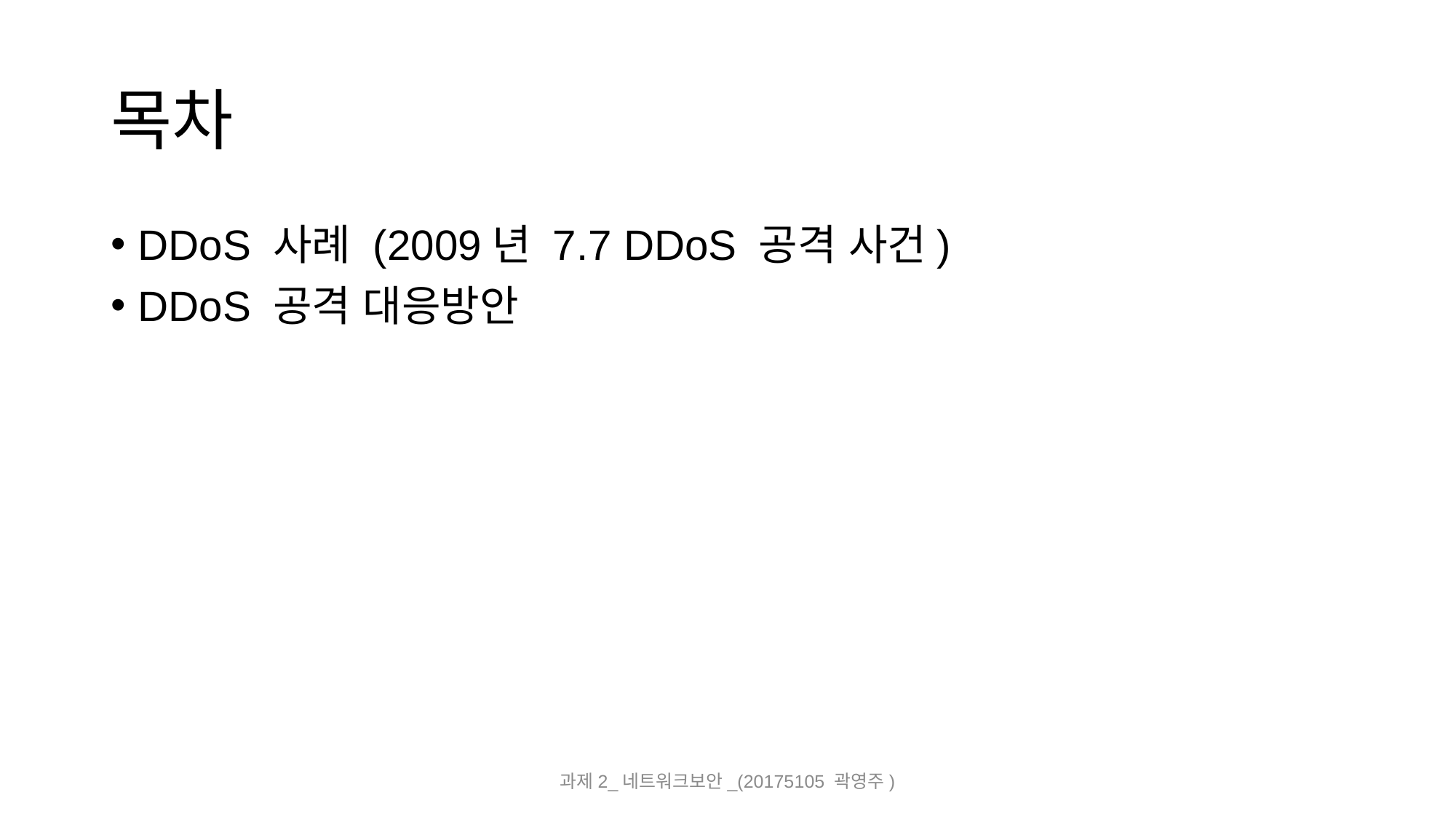

# 목차
DDoS 사례 (2009년 7.7 DDoS 공격 사건)
DDoS 공격 대응방안
과제2_네트워크보안_(20175105 곽영주)